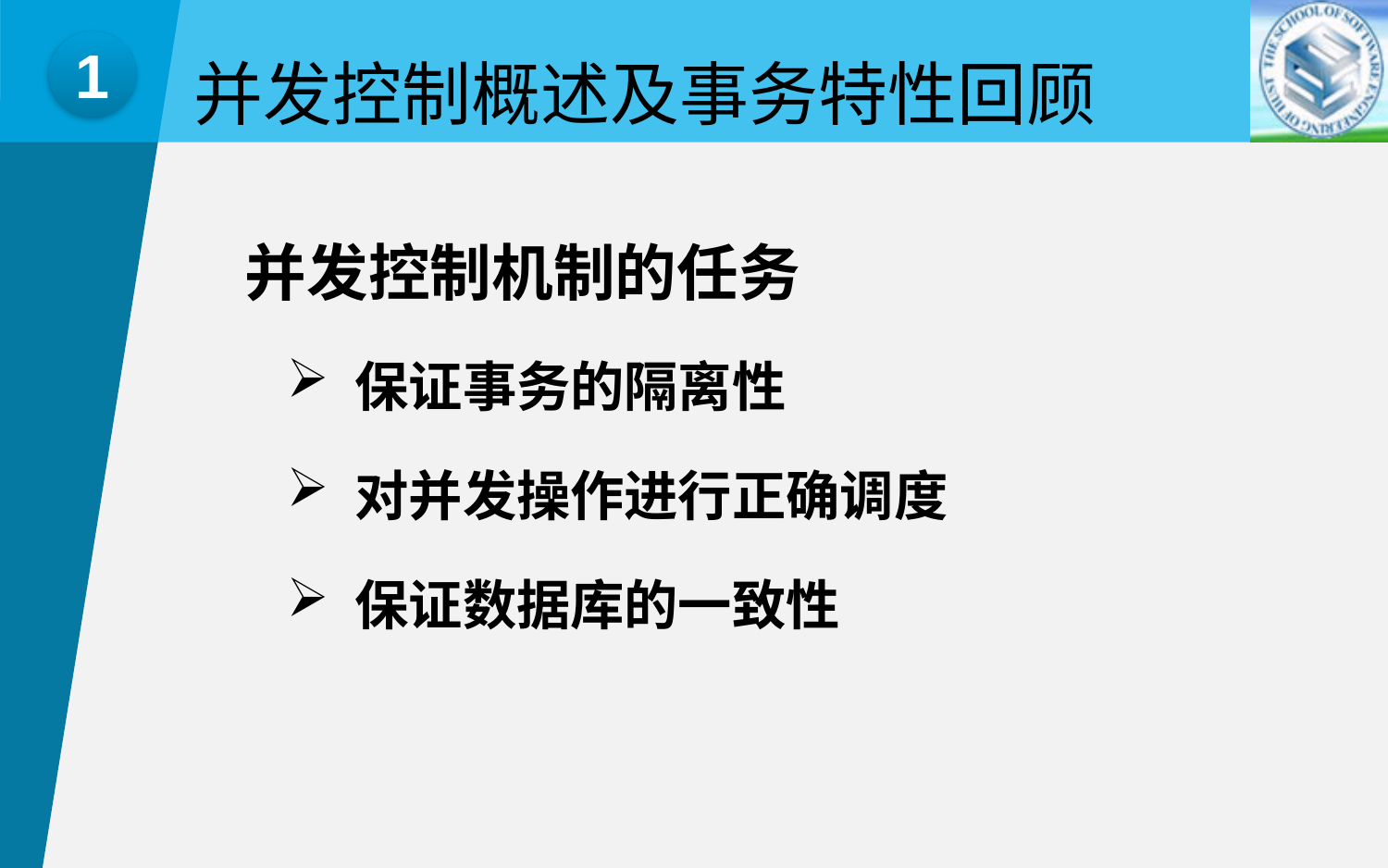

并发控制概述及事务特性回顾
1
 并发控制机制的任务
 保证事务的隔离性
 对并发操作进行正确调度
 保证数据库的一致性